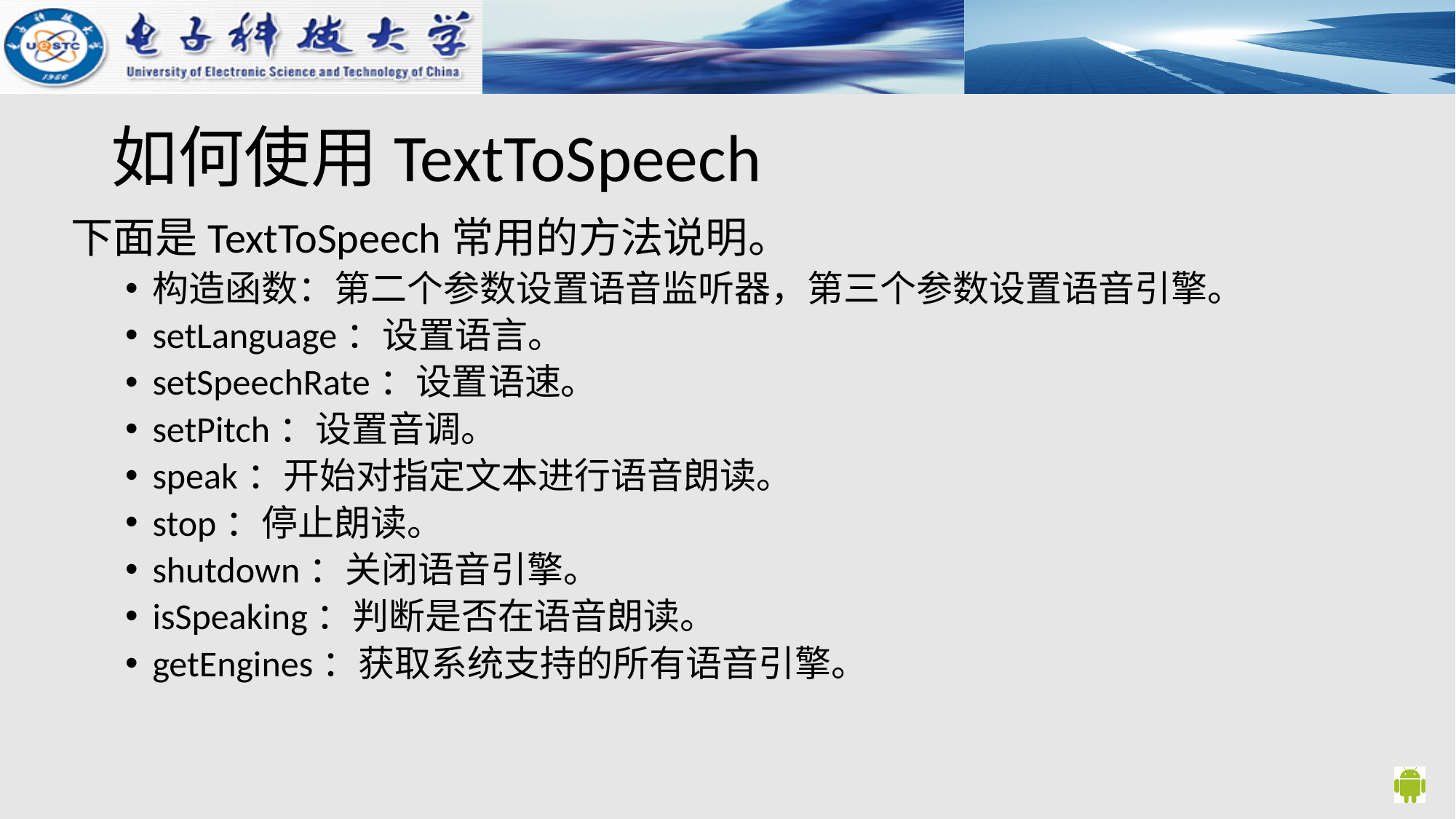

# 如何使用TextToSpeech
下面是TextToSpeech常用的方法说明。
构造函数：第二个参数设置语音监听器，第三个参数设置语音引擎。
setLanguage：设置语言。
setSpeechRate：设置语速。
setPitch：设置音调。
speak：开始对指定文本进行语音朗读。
stop：停止朗读。
shutdown：关闭语音引擎。
isSpeaking：判断是否在语音朗读。
getEngines：获取系统支持的所有语音引擎。